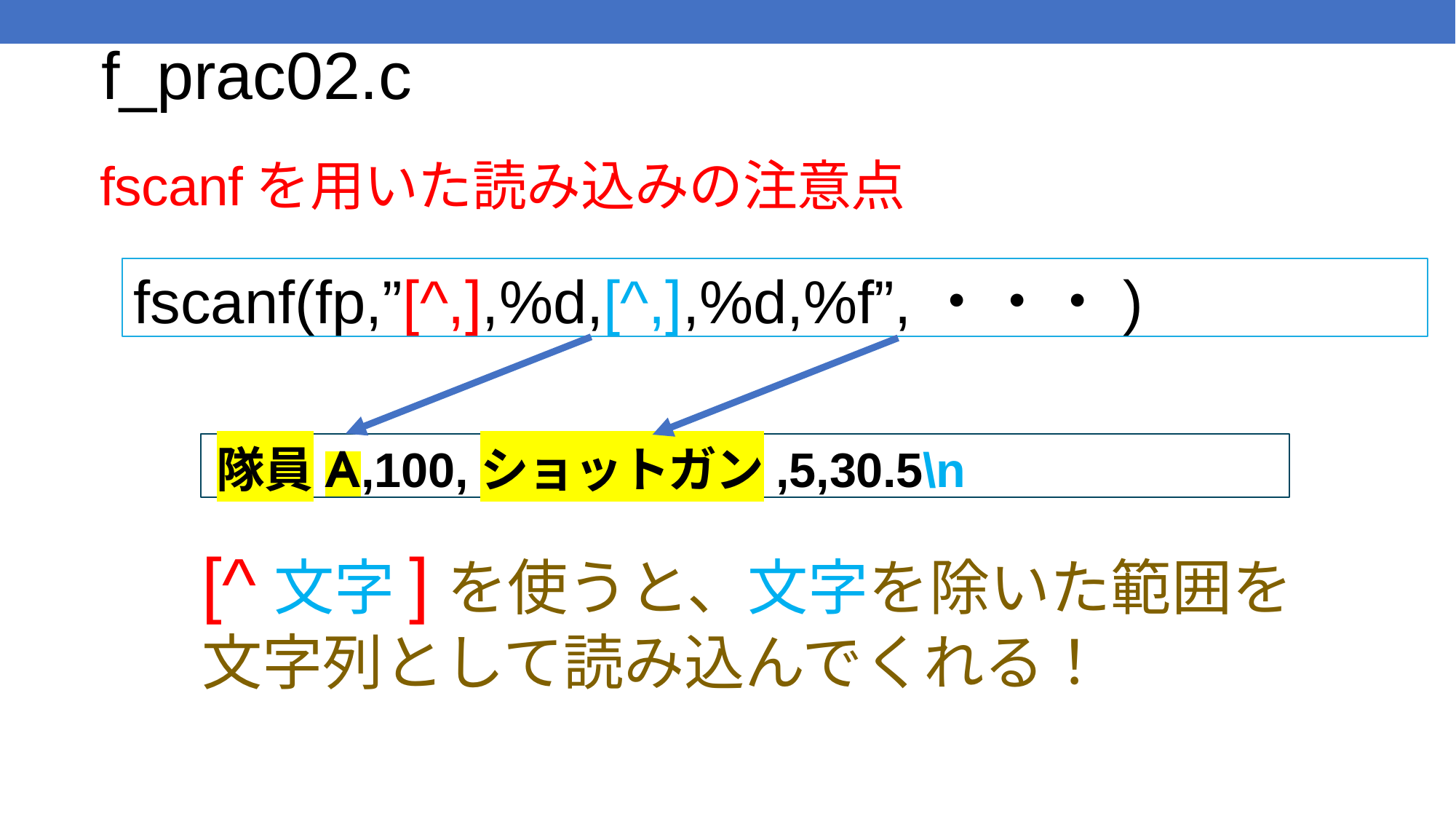

# f_prac02.c
fscanfを用いた読み込みの注意点
fscanf(fp,”[^,],%d,[^,],%d,%f”,・・・)
隊員A,100,ショットガン,5,30.5\n
[^文字]を使うと、文字を除いた範囲を
文字列として読み込んでくれる！